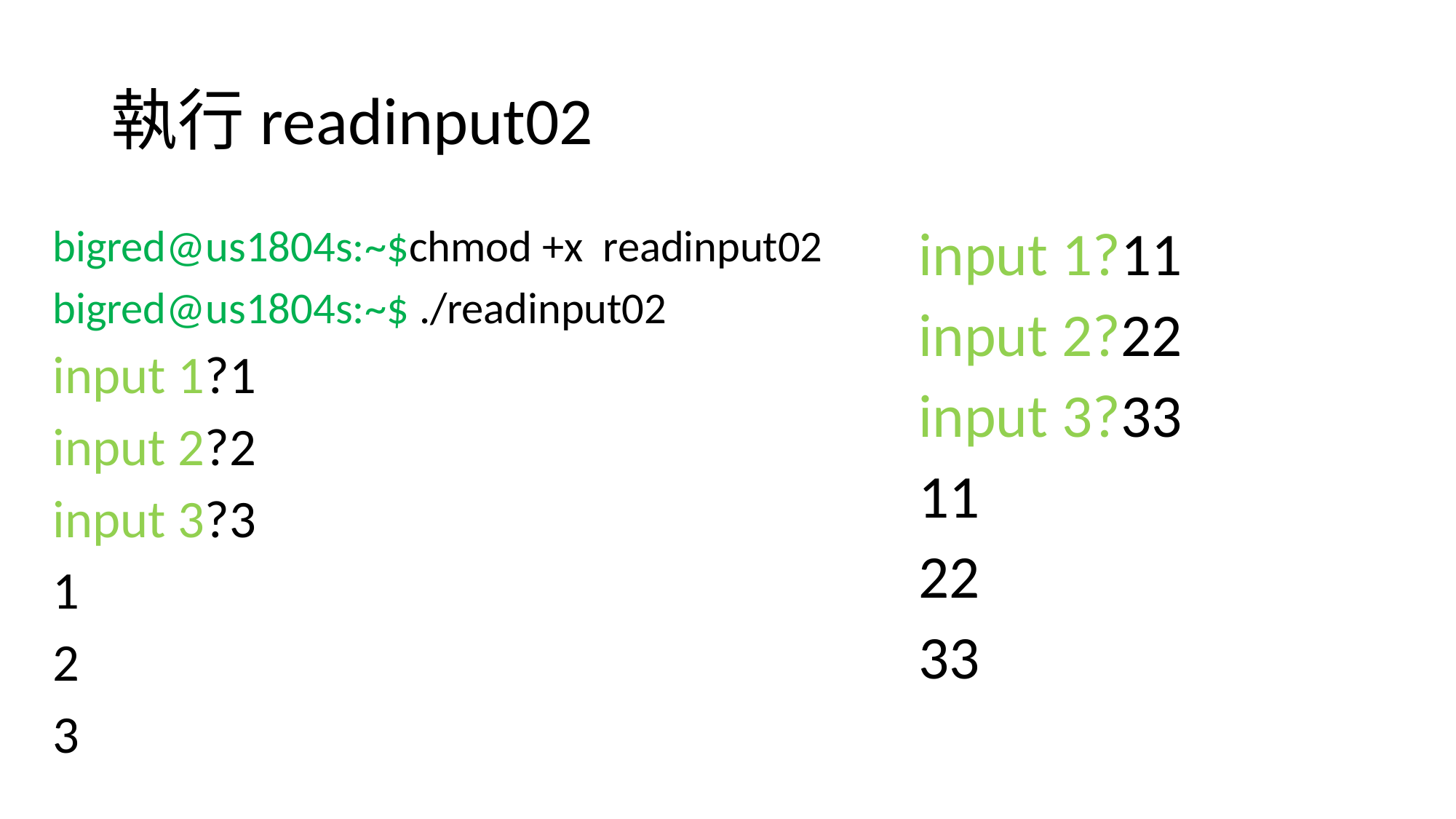

# 執行readinput02
bigred@us1804s:~$chmod +x  readinput02
bigred@us1804s:~$ ./readinput02
input 1?1
input 2?2
input 3?3
1
2
3
input 1?11
input 2?22
input 3?33
11
22
33